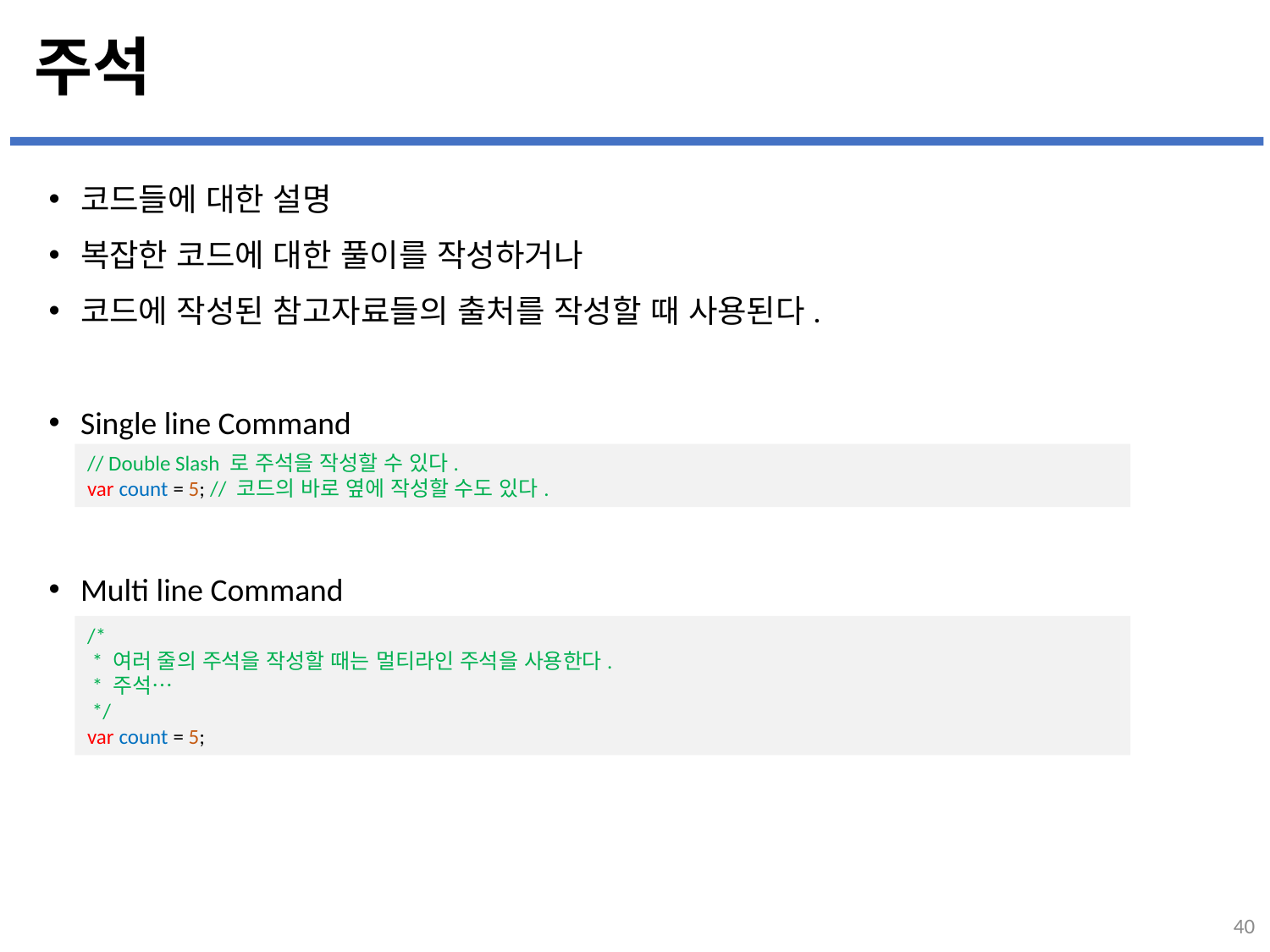

# 주석
코드들에 대한 설명
복잡한 코드에 대한 풀이를 작성하거나
코드에 작성된 참고자료들의 출처를 작성할 때 사용된다.

Single line Command

Multi line Command
// Double Slash 로 주석을 작성할 수 있다.
var count = 5; // 코드의 바로 옆에 작성할 수도 있다.
/*
 * 여러 줄의 주석을 작성할 때는 멀티라인 주석을 사용한다.
 * 주석…
 */
var count = 5;
40